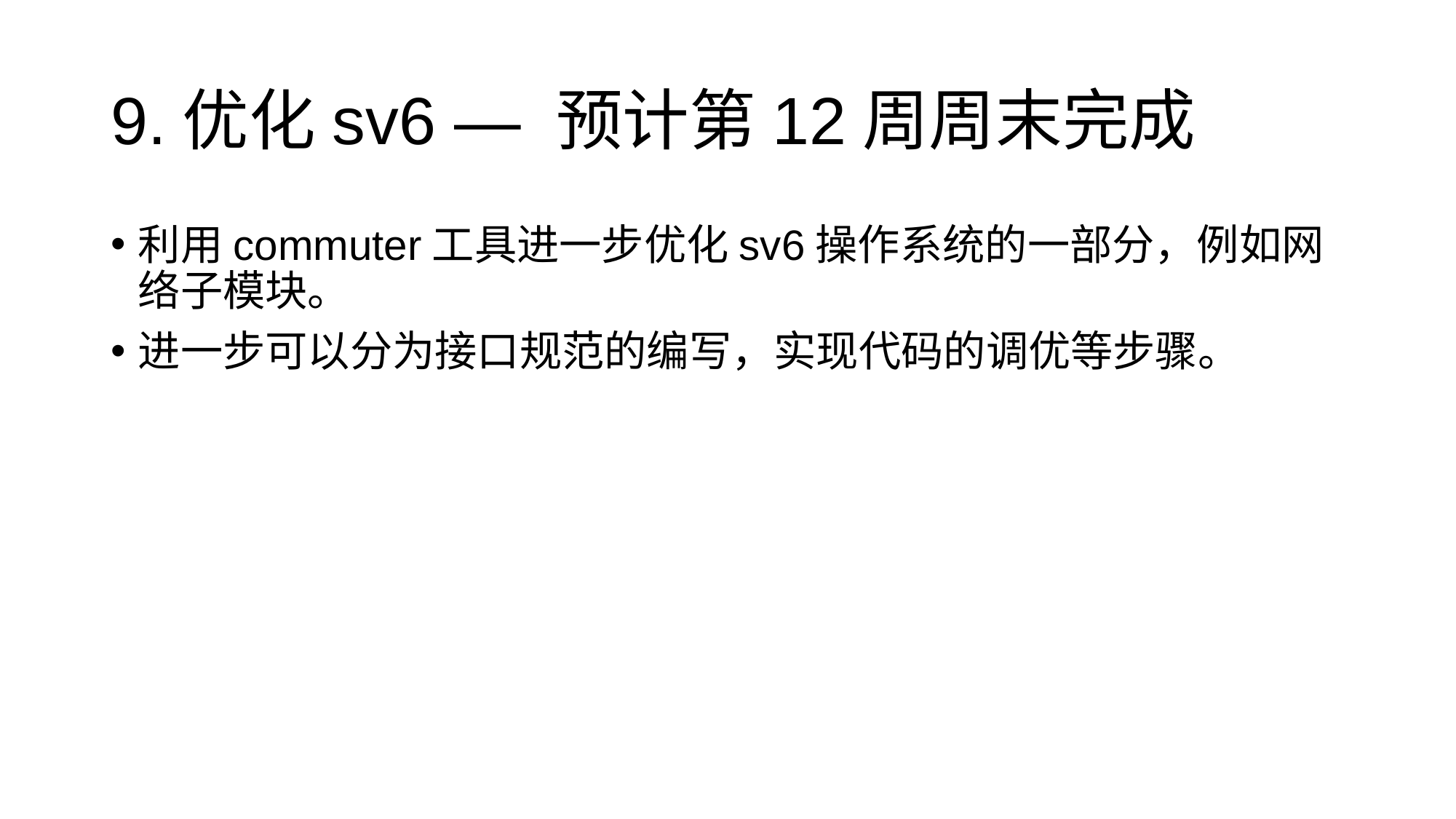

# 9.优化sv6 — 预计第12周周末完成
利用commuter工具进一步优化sv6操作系统的一部分，例如网络子模块。
进一步可以分为接口规范的编写，实现代码的调优等步骤。